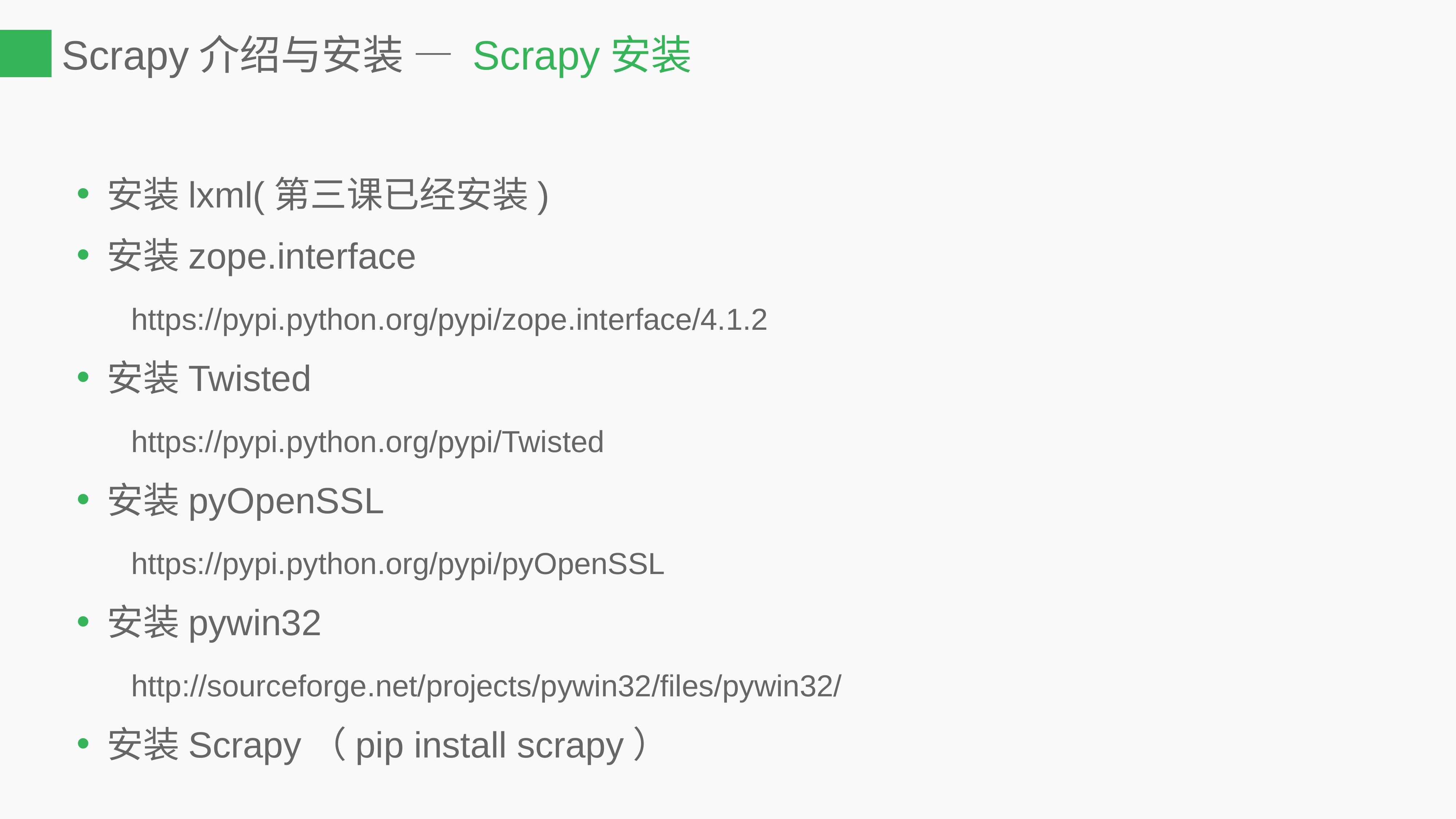

# Scrapy介绍与安装 — Scrapy安装
安装lxml(第三课已经安装)
安装zope.interface
	https://pypi.python.org/pypi/zope.interface/4.1.2
安装Twisted
	https://pypi.python.org/pypi/Twisted
安装pyOpenSSL
	https://pypi.python.org/pypi/pyOpenSSL
安装pywin32
	http://sourceforge.net/projects/pywin32/files/pywin32/
安装Scrapy（pip install scrapy）